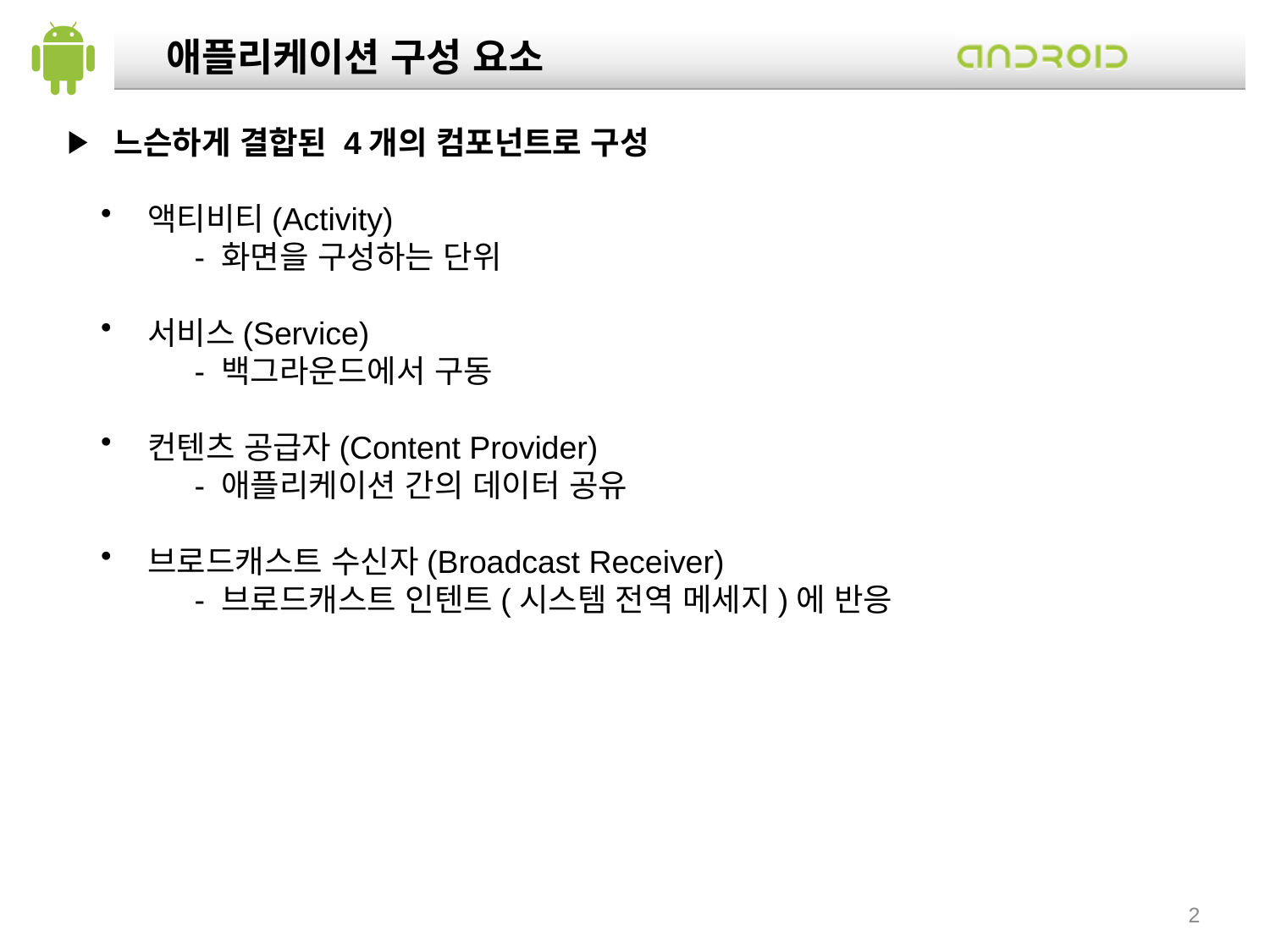

애플리케이션 구성 요소
 느슨하게 결합된 4개의 컴포넌트로 구성

 액티비티(Activity)
- 화면을 구성하는 단위

 서비스(Service)
- 백그라운드에서 구동

 컨텐츠 공급자(Content Provider)
- 애플리케이션 간의 데이터 공유

 브로드캐스트 수신자(Broadcast Receiver)
- 브로드캐스트 인텐트(시스템 전역 메세지)에 반응

2